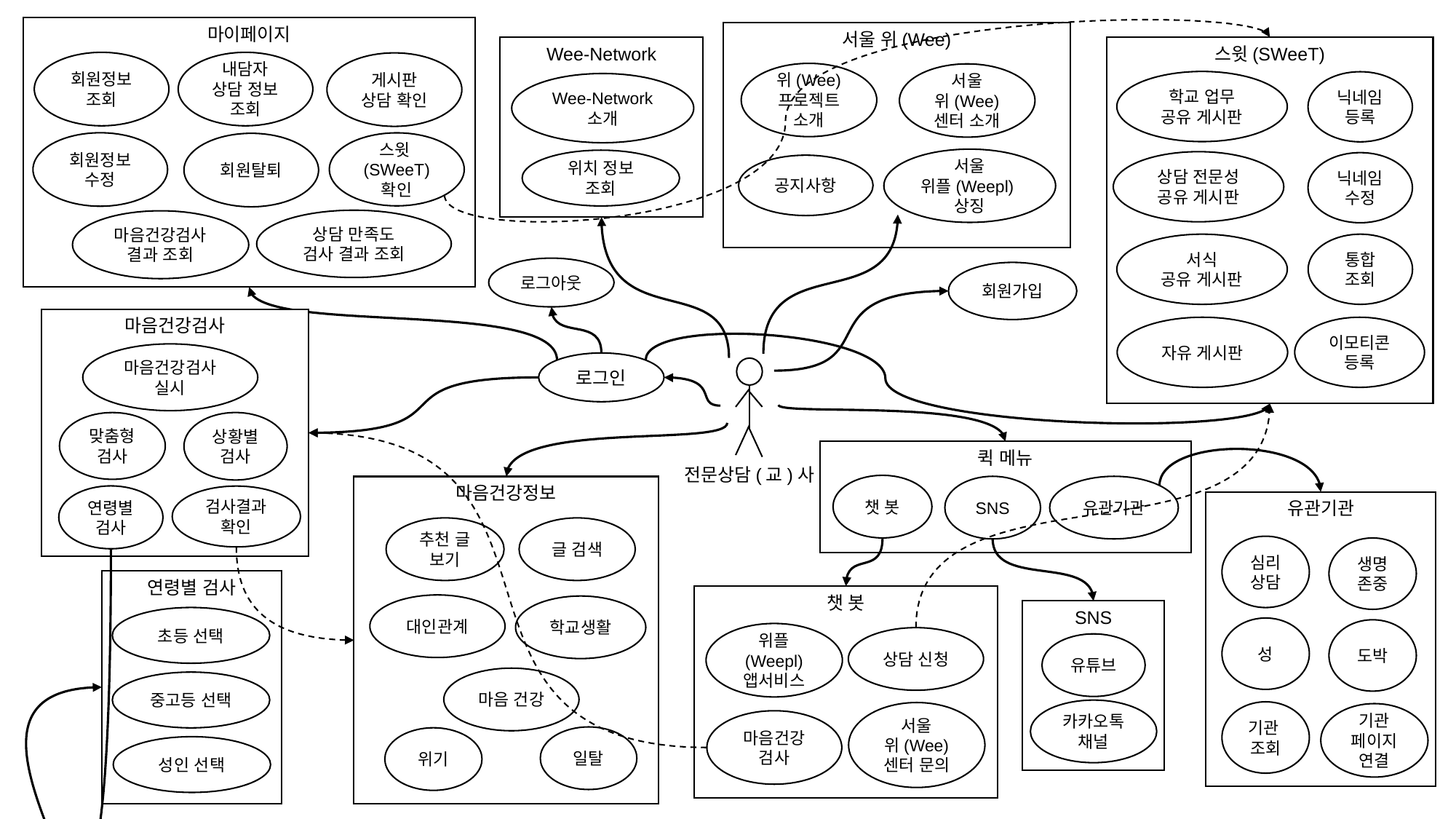

마이페이지
서울 위(Wee)
Wee-Network
스윗(SWeeT)
회원정보
조회
내담자
상담 정보
조회
게시판
상담 확인
위(Wee)
프로젝트
소개
서울
위(Wee)
센터 소개
학교 업무
공유 게시판
닉네임
등록
Wee-Network
소개
회원정보
수정
스윗(SWeeT)
확인
회원탈퇴
서울
위플(Weepl)
상징
위치 정보 조회
상담 전문성
공유 게시판
닉네임
수정
공지사항
상담 만족도
검사 결과 조회
마음건강검사
결과 조회
서식
공유 게시판
통합
조회
로그아웃
회원가입
마음건강검사
이모티콘
등록
자유 게시판
마음건강검사
실시
로그인

전문상담(교)사
맞춤형
검사
상황별
검사
퀵 메뉴
챗 봇
SNS
유관기관
마음건강정보
연령별
검사
검사결과
확인
유관기관
추천 글
보기
글 검색
심리 상담
생명
존중
연령별 검사
챗 봇
대인관계
학교생활
SNS
초등 선택
성
도박
위플
(Weepl)
앱서비스
상담 신청
유튜브
마음 건강
중고등 선택
카카오톡
채널
기관
조회
서울
위(Wee)
센터 문의
기관
페이지
연결
마음건강
검사
일탈
위기
성인 선택